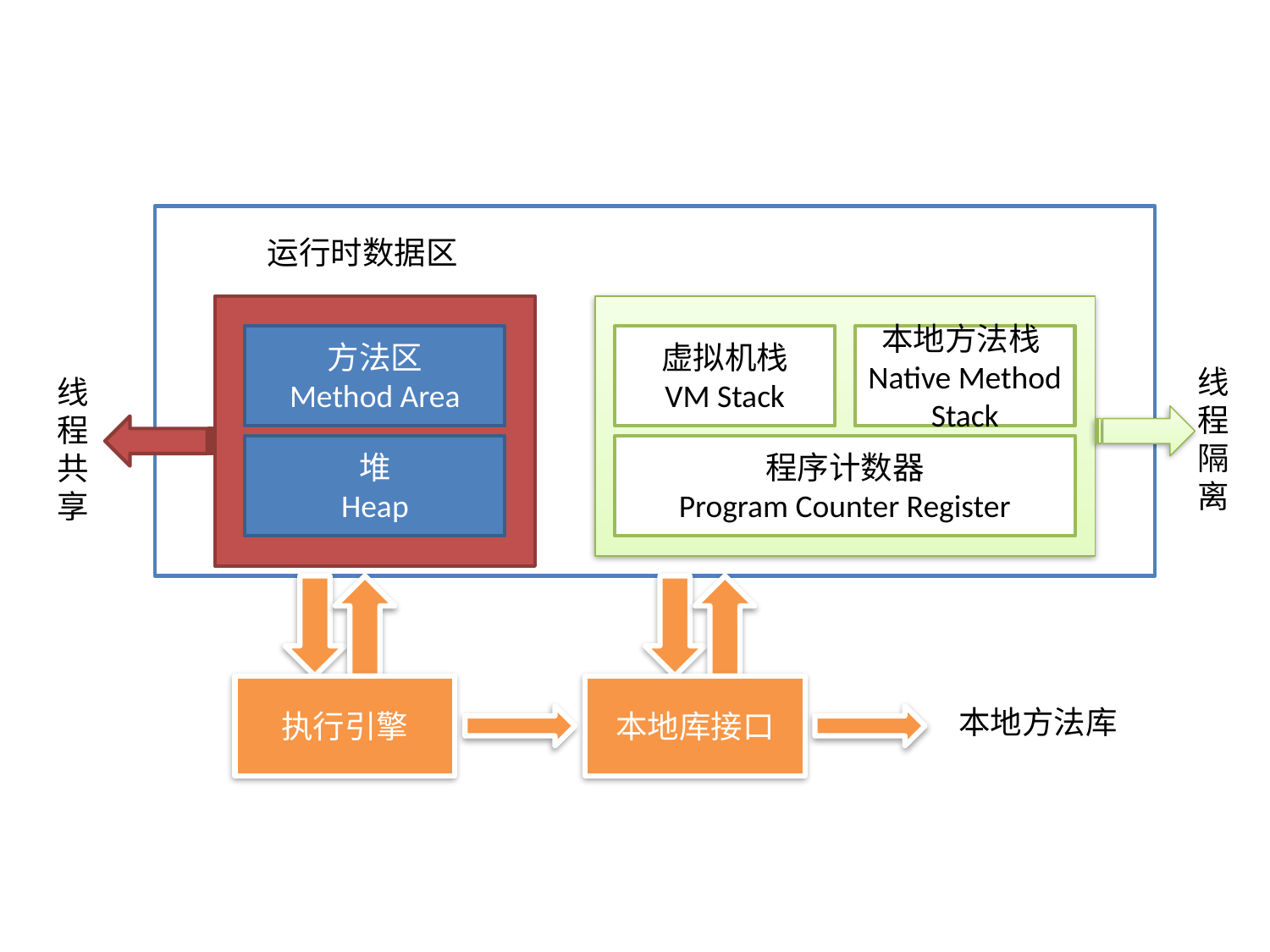

运行时数据区

方法区
Method Area
虚拟机栈
VM Stack
本地方法栈Native Method Stack
线程隔离
线程共享

堆
Heap
程序计数器
Program Counter Register

执行引擎
本地库接口
本地方法库